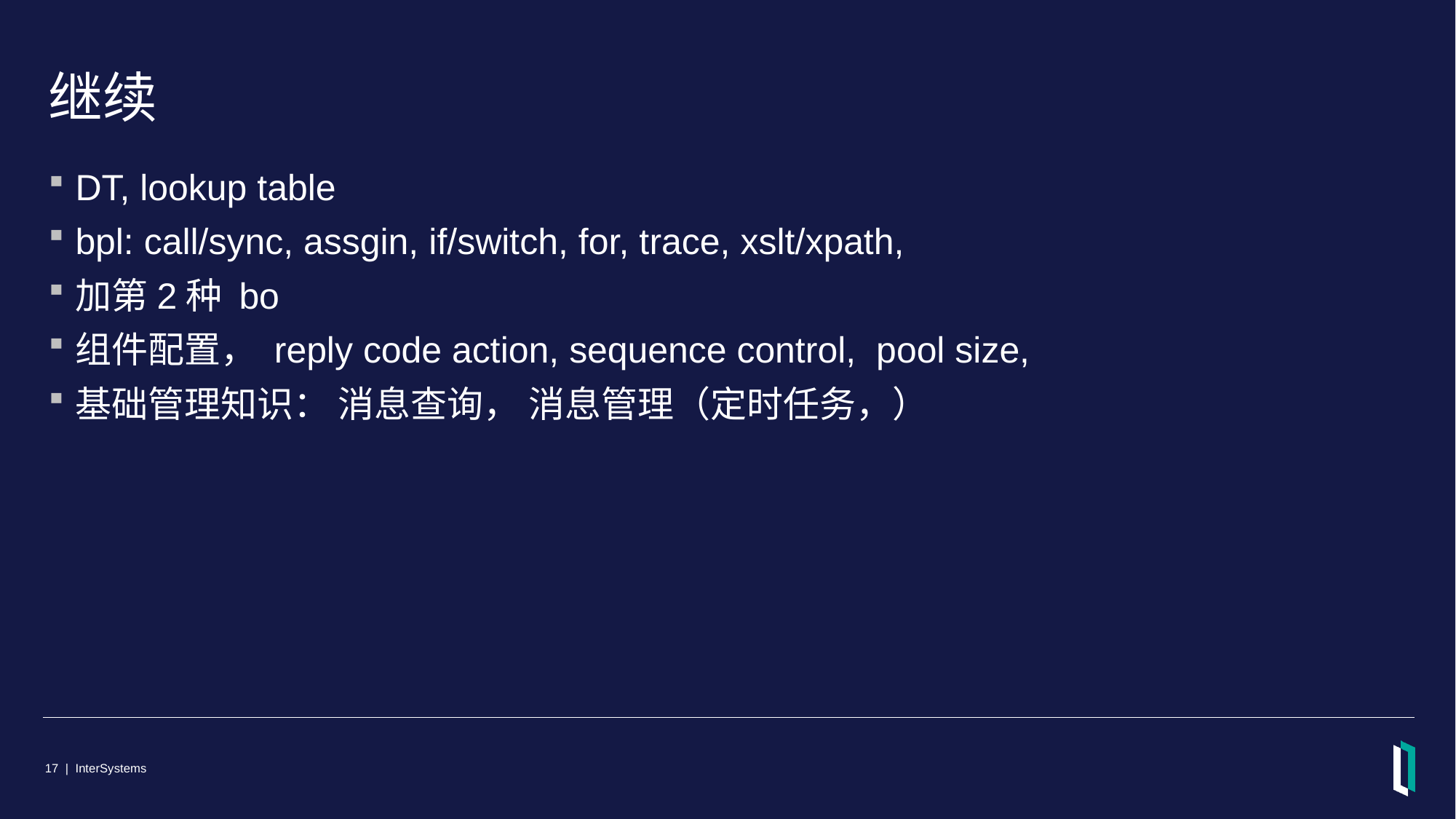

# 继续
DT, lookup table
bpl: call/sync, assgin, if/switch, for, trace, xslt/xpath,
加第2种 bo
组件配置， reply code action, sequence control,  pool size,
基础管理知识： 消息查询， 消息管理（定时任务，）